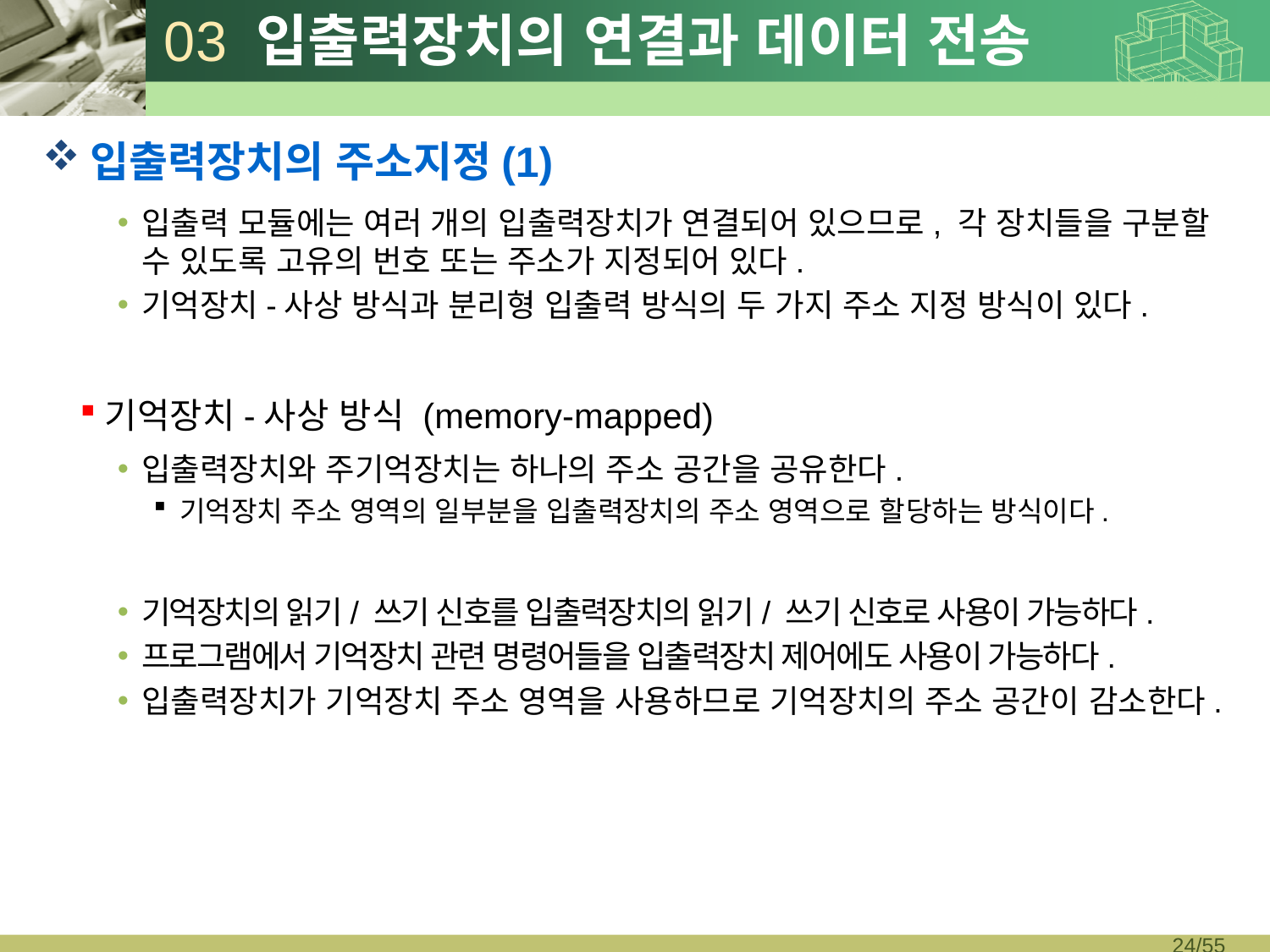

# 03 입출력장치의 연결과 데이터 전송
입출력장치의 주소지정(1)
입출력 모듈에는 여러 개의 입출력장치가 연결되어 있으므로, 각 장치들을 구분할 수 있도록 고유의 번호 또는 주소가 지정되어 있다.
기억장치-사상 방식과 분리형 입출력 방식의 두 가지 주소 지정 방식이 있다.

기억장치-사상 방식 (memory-mapped)
입출력장치와 주기억장치는 하나의 주소 공간을 공유한다.
기억장치 주소 영역의 일부분을 입출력장치의 주소 영역으로 할당하는 방식이다.

기억장치의 읽기/ 쓰기 신호를 입출력장치의 읽기/ 쓰기 신호로 사용이 가능하다.
프로그램에서 기억장치 관련 명령어들을 입출력장치 제어에도 사용이 가능하다.
입출력장치가 기억장치 주소 영역을 사용하므로 기억장치의 주소 공간이 감소한다.